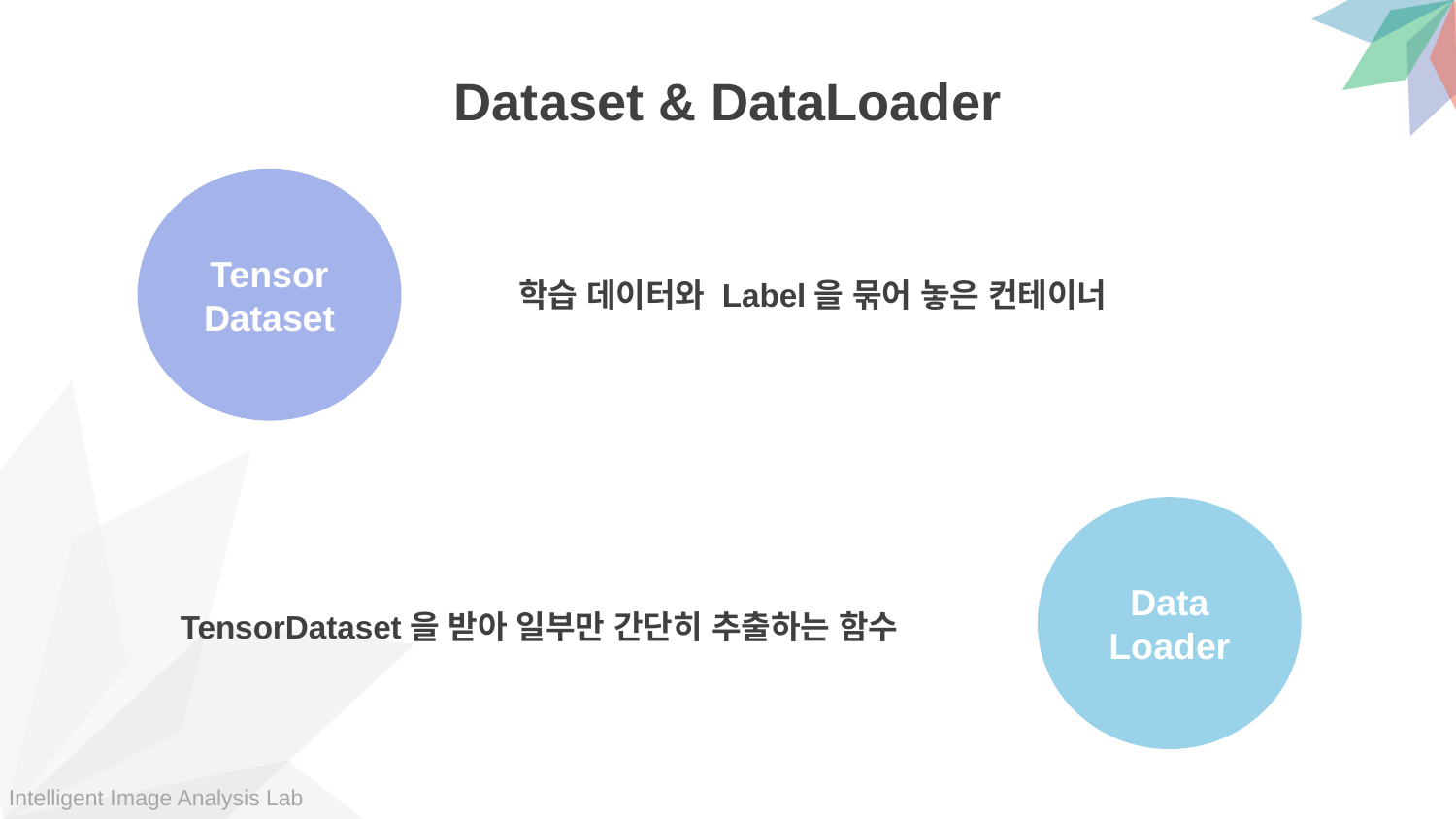

Dataset & DataLoader
Tensor
Dataset
학습 데이터와 Label을 묶어 놓은 컨테이너
Data
Loader
TensorDataset을 받아 일부만 간단히 추출하는 함수